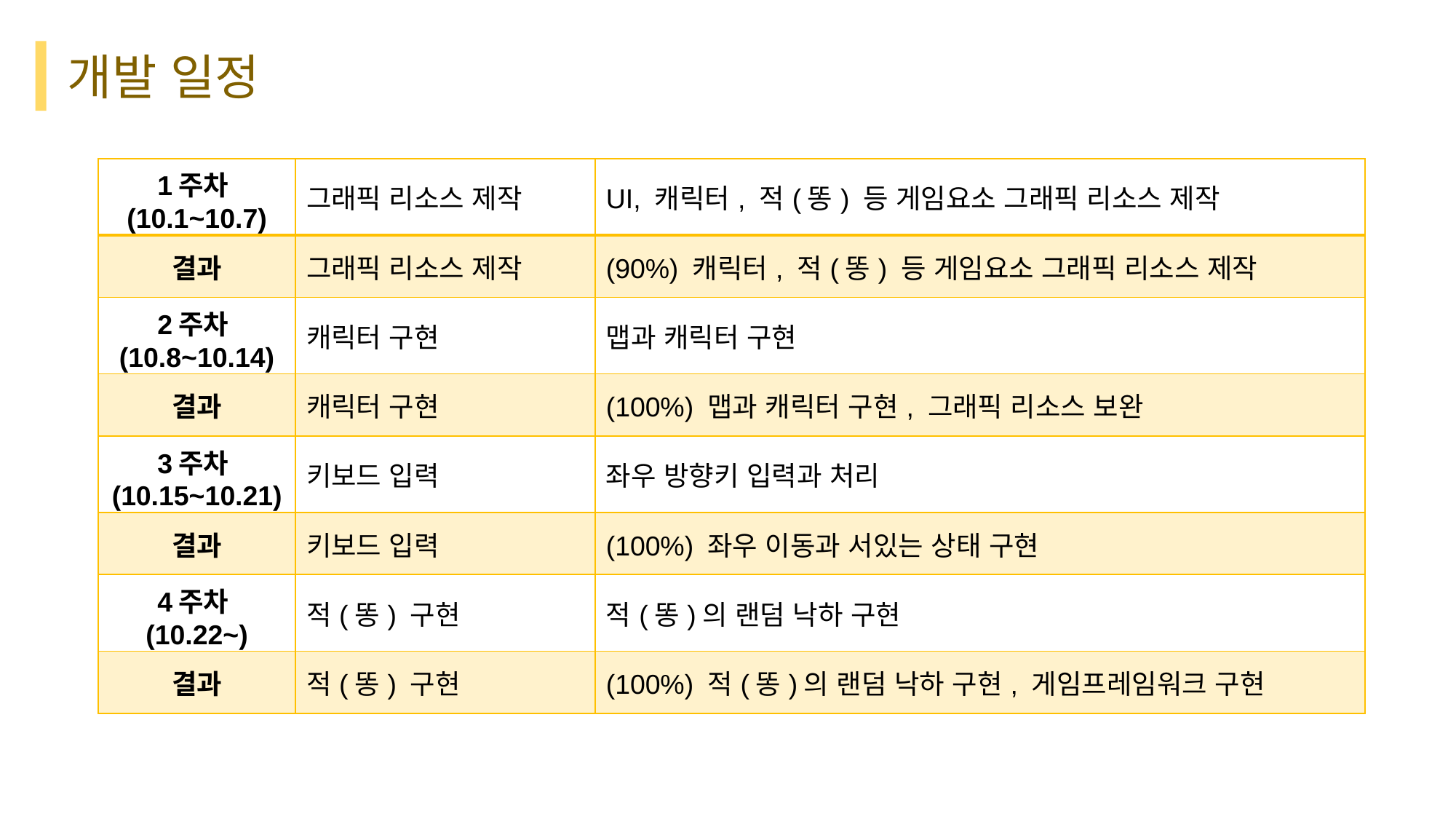

개발 일정
| 1주차(10.1~10.7) | 그래픽 리소스 제작 | UI, 캐릭터, 적(똥) 등 게임요소 그래픽 리소스 제작 |
| --- | --- | --- |
| 결과 | 그래픽 리소스 제작 | (90%) 캐릭터, 적(똥) 등 게임요소 그래픽 리소스 제작 |
| 2주차(10.8~10.14) | 캐릭터 구현 | 맵과 캐릭터 구현 |
| 결과 | 캐릭터 구현 | (100%) 맵과 캐릭터 구현, 그래픽 리소스 보완 |
| 3주차(10.15~10.21) | 키보드 입력 | 좌우 방향키 입력과 처리 |
| 결과 | 키보드 입력 | (100%) 좌우 이동과 서있는 상태 구현 |
| 4주차(10.22~) | 적(똥) 구현 | 적(똥)의 랜덤 낙하 구현 |
| 결과 | 적(똥) 구현 | (100%) 적(똥)의 랜덤 낙하 구현, 게임프레임워크 구현 |